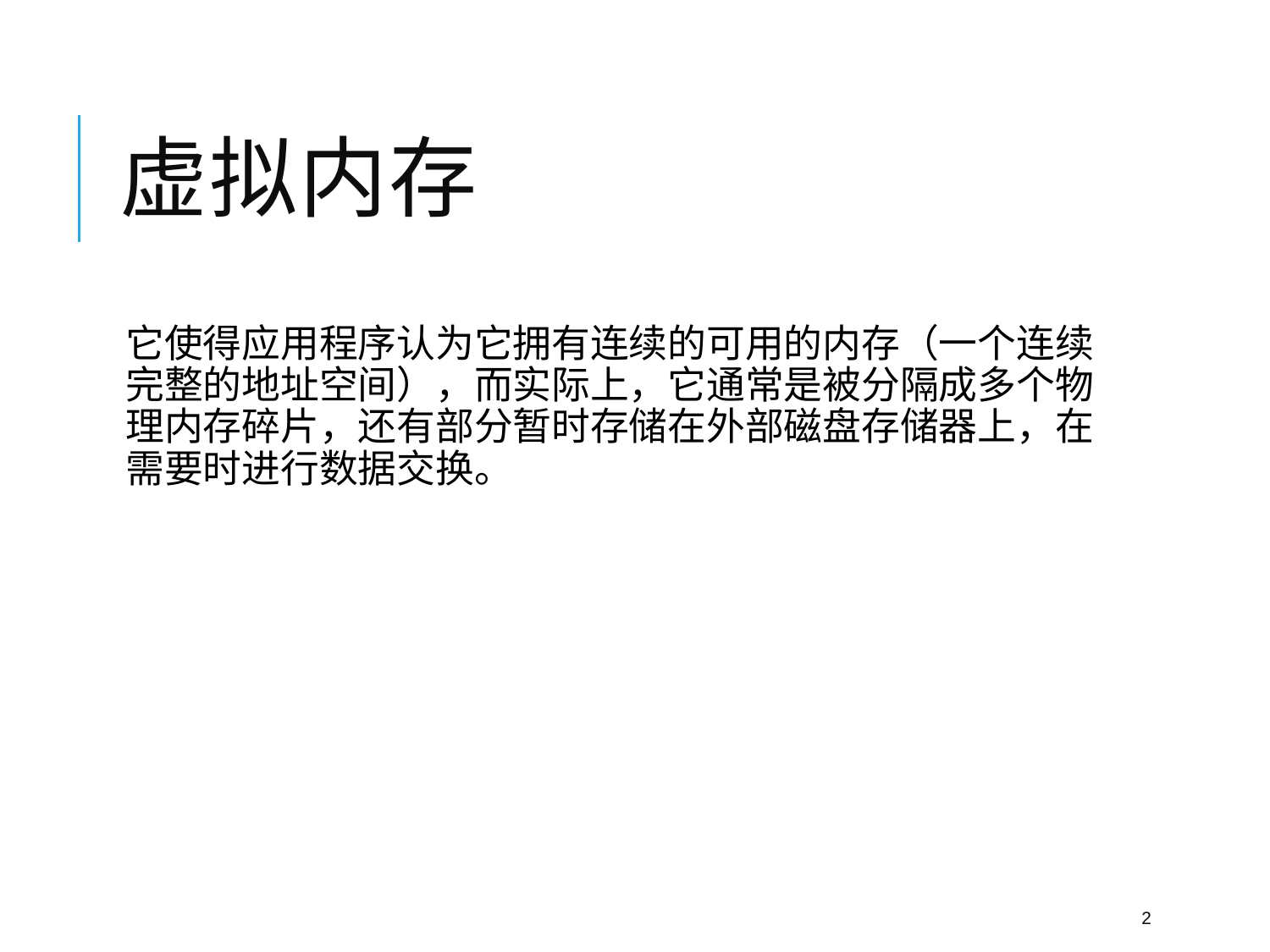

# 虚拟内存
它使得应用程序认为它拥有连续的可用的内存（一个连续完整的地址空间），而实际上，它通常是被分隔成多个物理内存碎片，还有部分暂时存储在外部磁盘存储器上，在需要时进行数据交换。
2